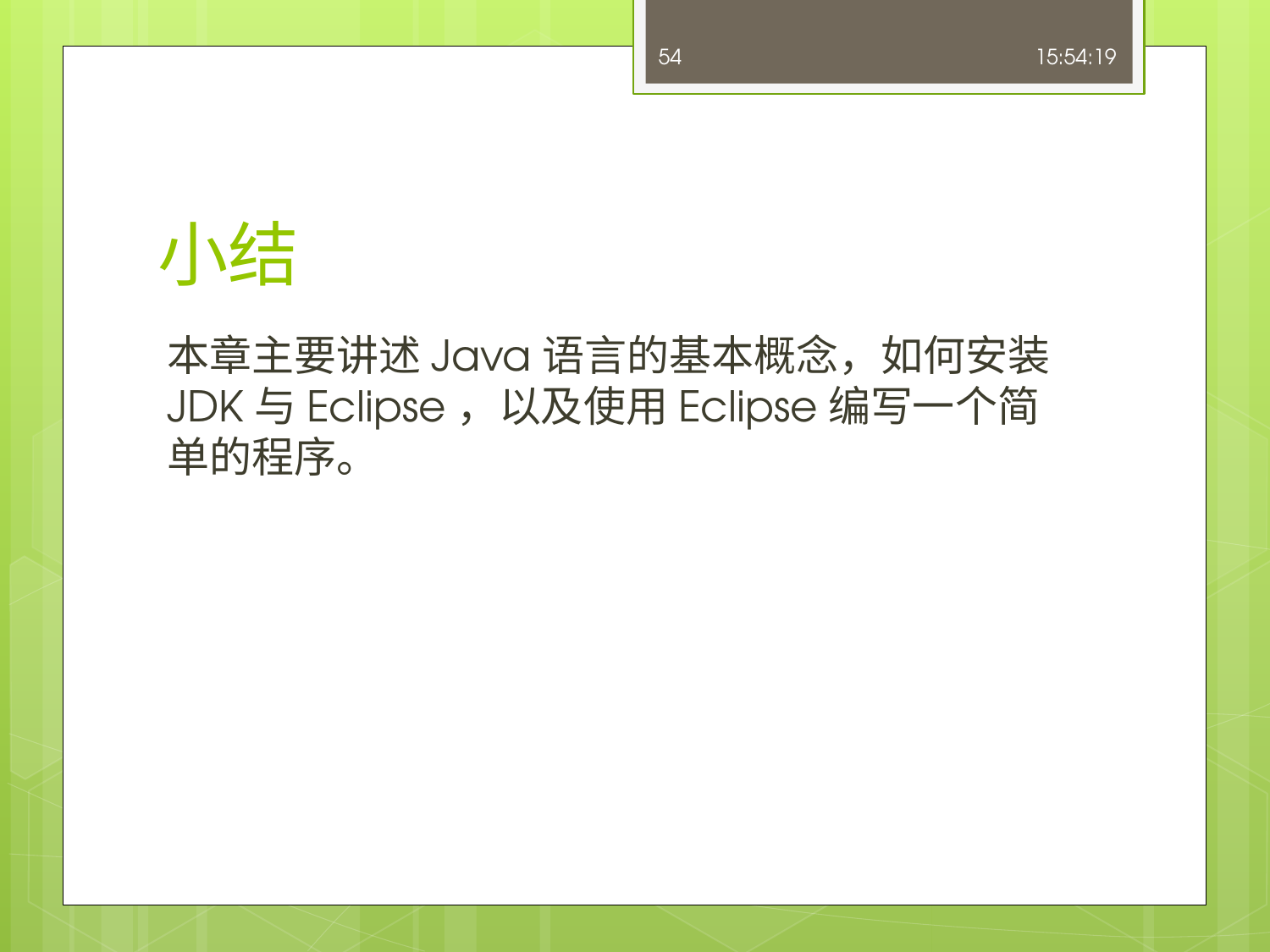

54
15:54:19
# 小结
本章主要讲述Java语言的基本概念，如何安装JDK与Eclipse，以及使用Eclipse编写一个简单的程序。